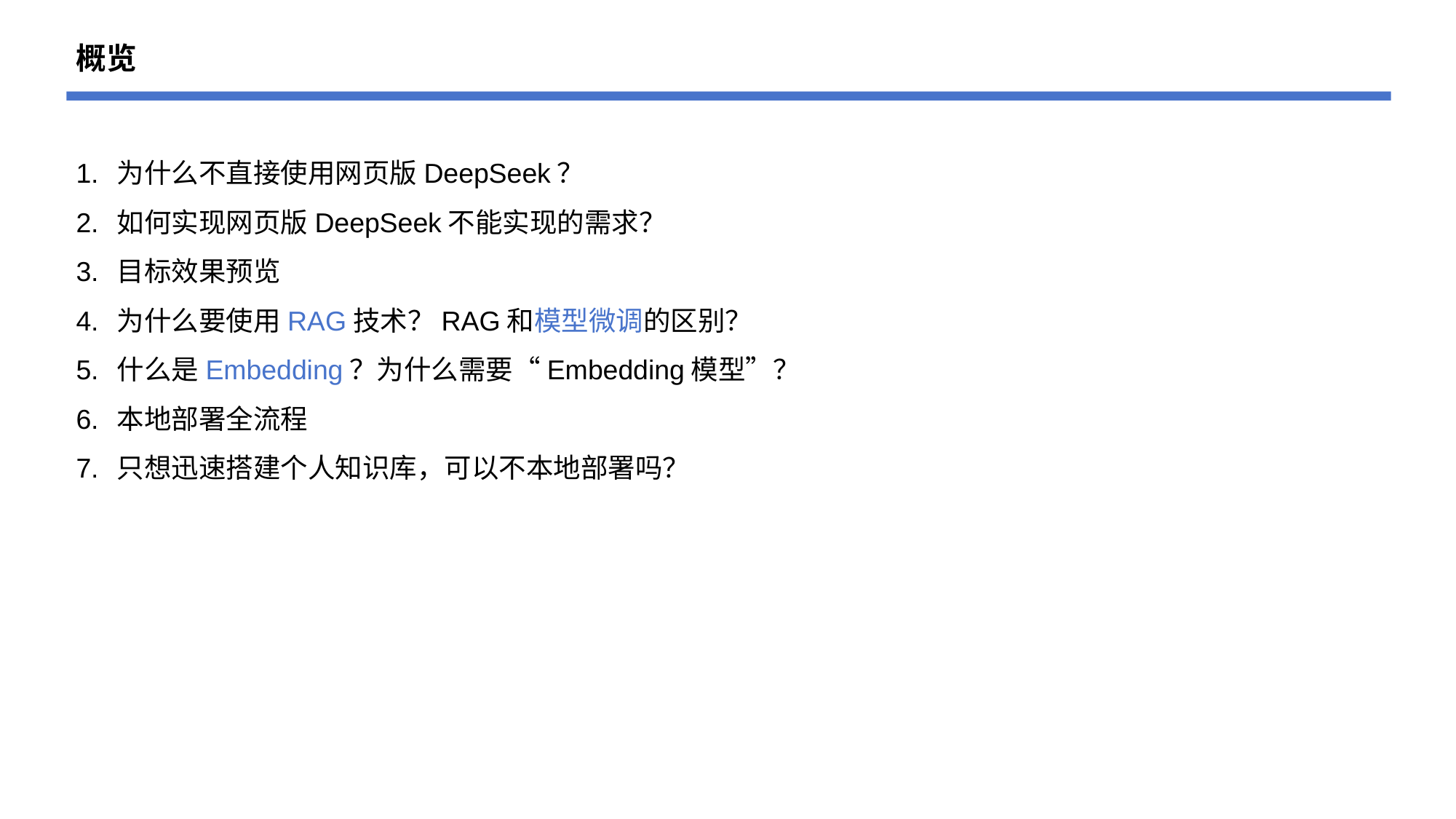

概览

为什么不直接使用网页版DeepSeek？
如何实现网页版DeepSeek不能实现的需求？
目标效果预览
为什么要使用RAG技术？RAG和模型微调的区别？
什么是Embedding？为什么需要“Embedding模型”？
本地部署全流程
只想迅速搭建个人知识库，可以不本地部署吗？